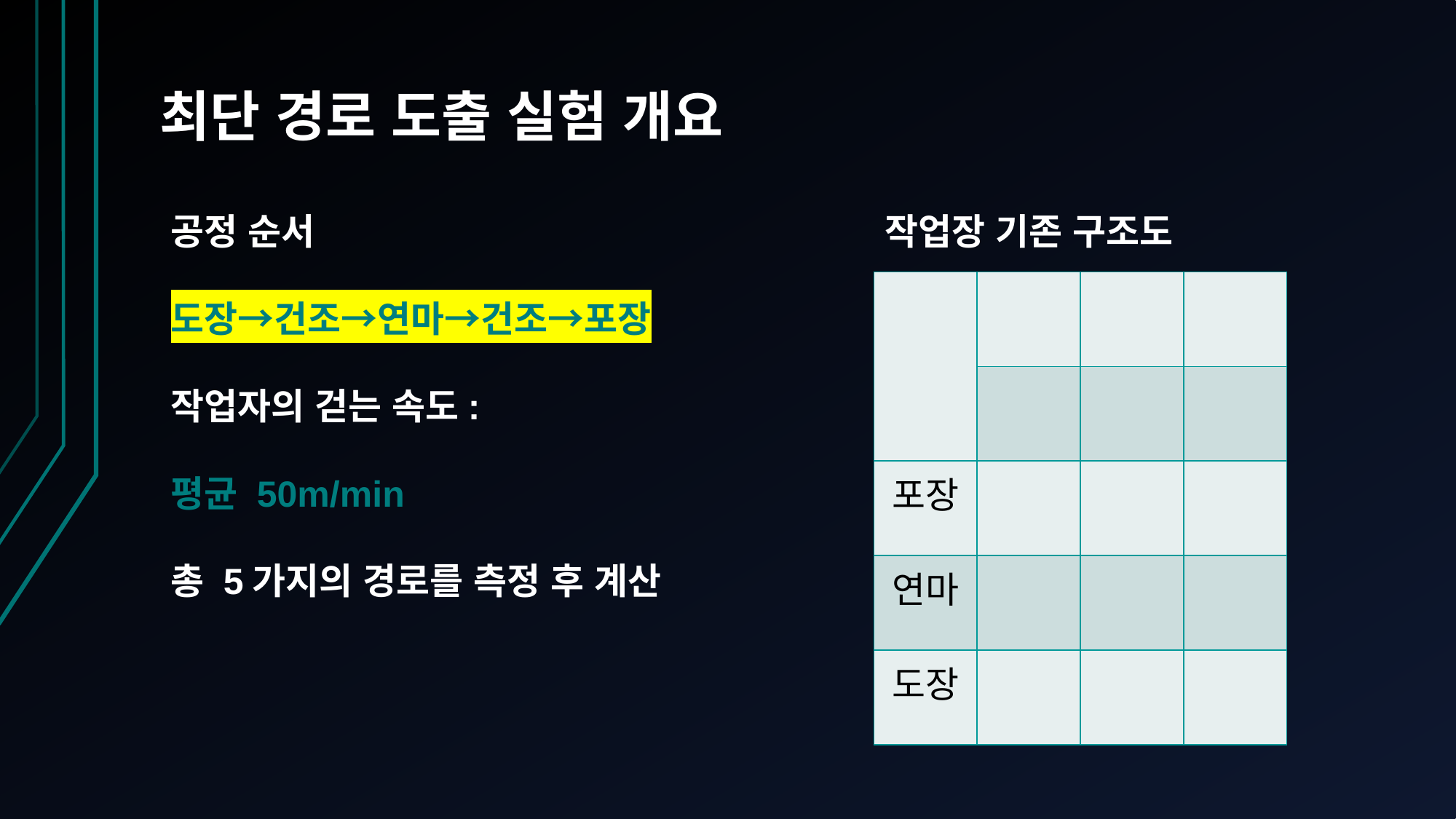

# 최단 경로 도출 실험 개요
공정 순서
도장→건조→연마→건조→포장

작업자의 걷는 속도:
평균 50m/min

총 5가지의 경로를 측정 후 계산

작업장 기존 구조도

|  |  |  |  |
| --- | --- | --- | --- |
|  |  |  |  |
| 포장 |  |  |  |
| 연마 |  |  |  |
| 도장 |  |  |  |